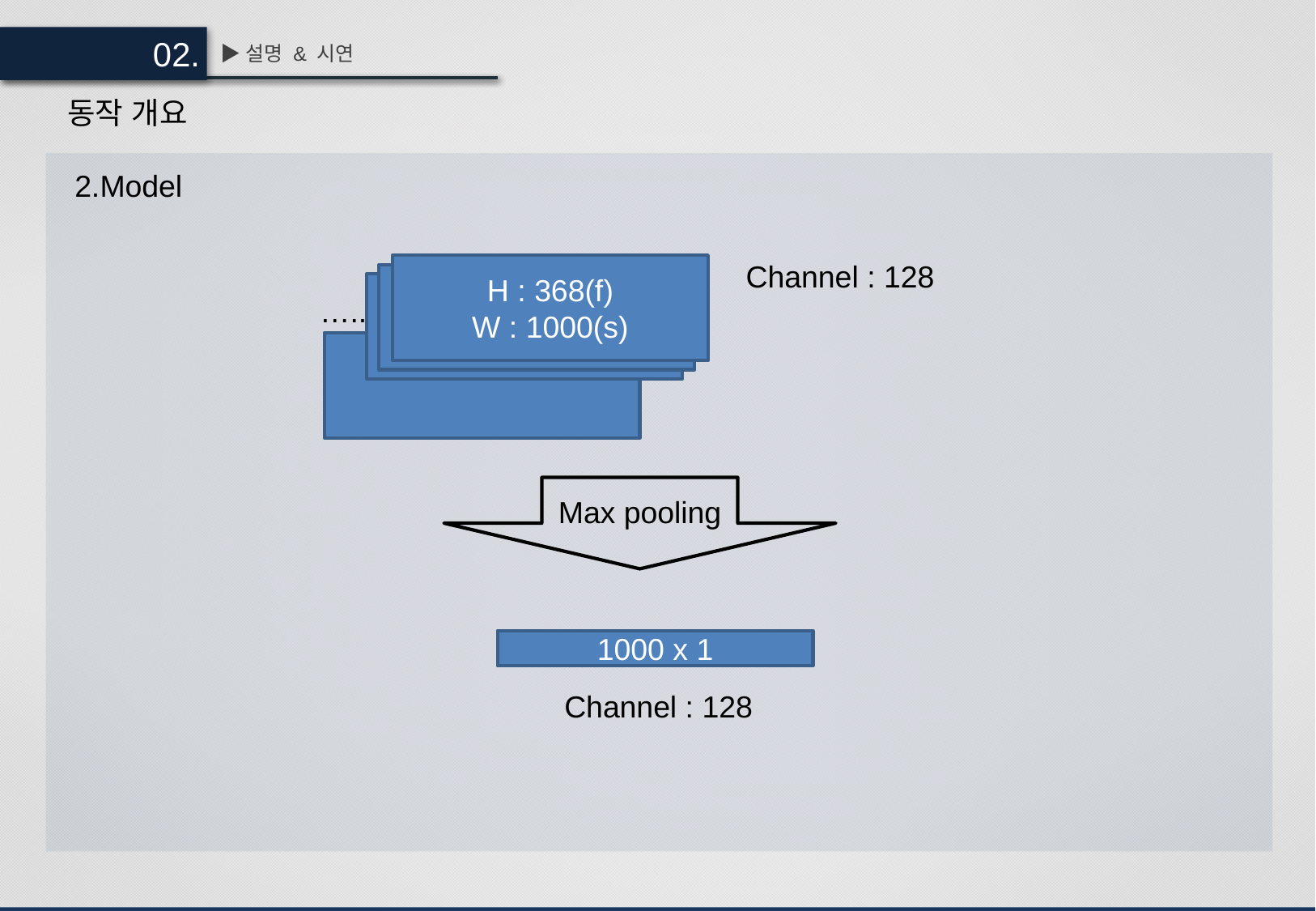

02.

▶설명 & 시연
동작 개요

2.Model
Channel : 128
H : 368(f)
W : 1000(s)
mel_spectrogram.py
mel_spectrogram.py
…..

Max pooling
1000 x 1
Channel : 128